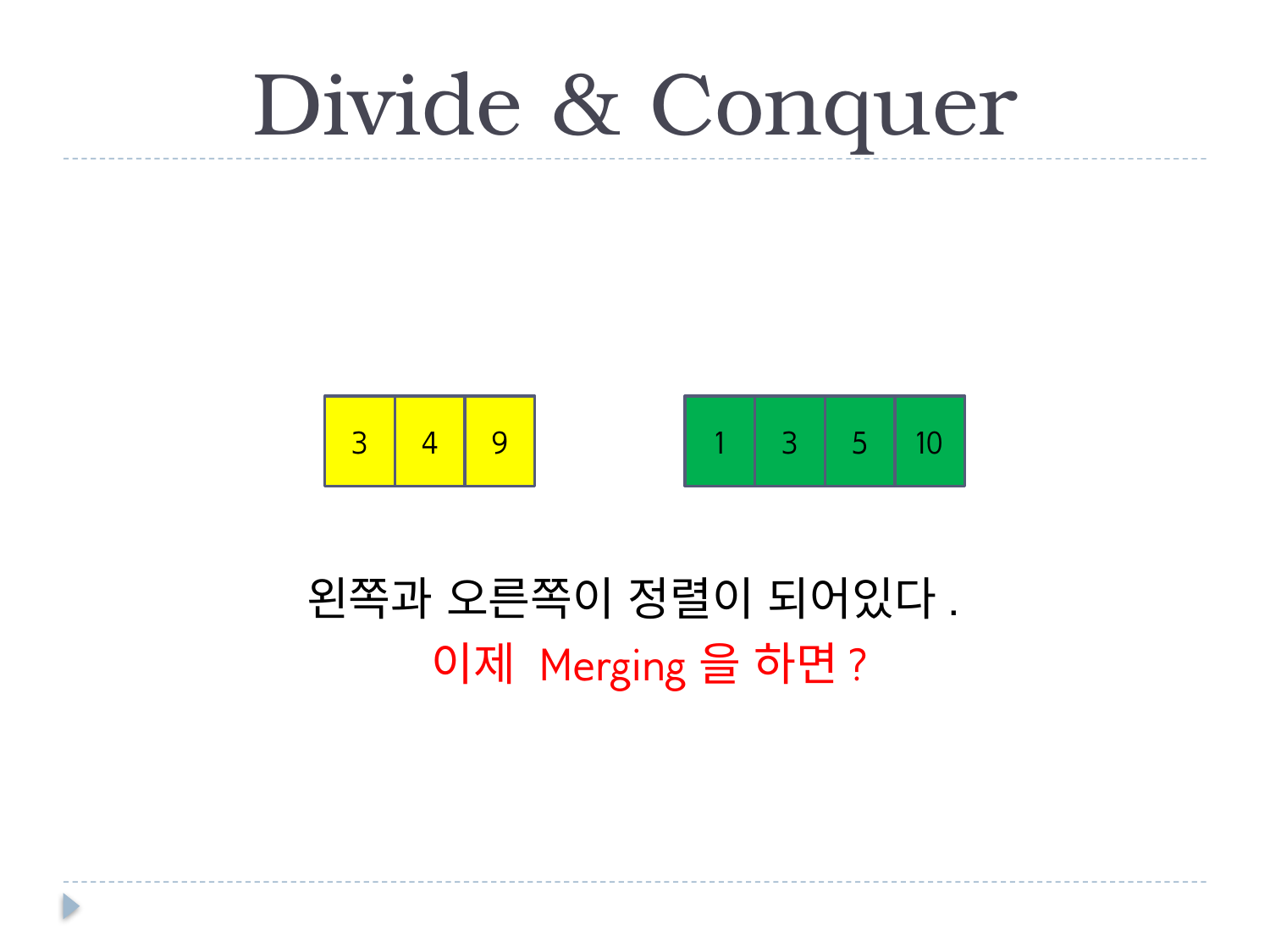

# Divide & Conquer

                 왼쪽과 오른쪽이 정렬이 되어있다.
		       이제 Merging을 하면?
3
4
9
1
3
5
10